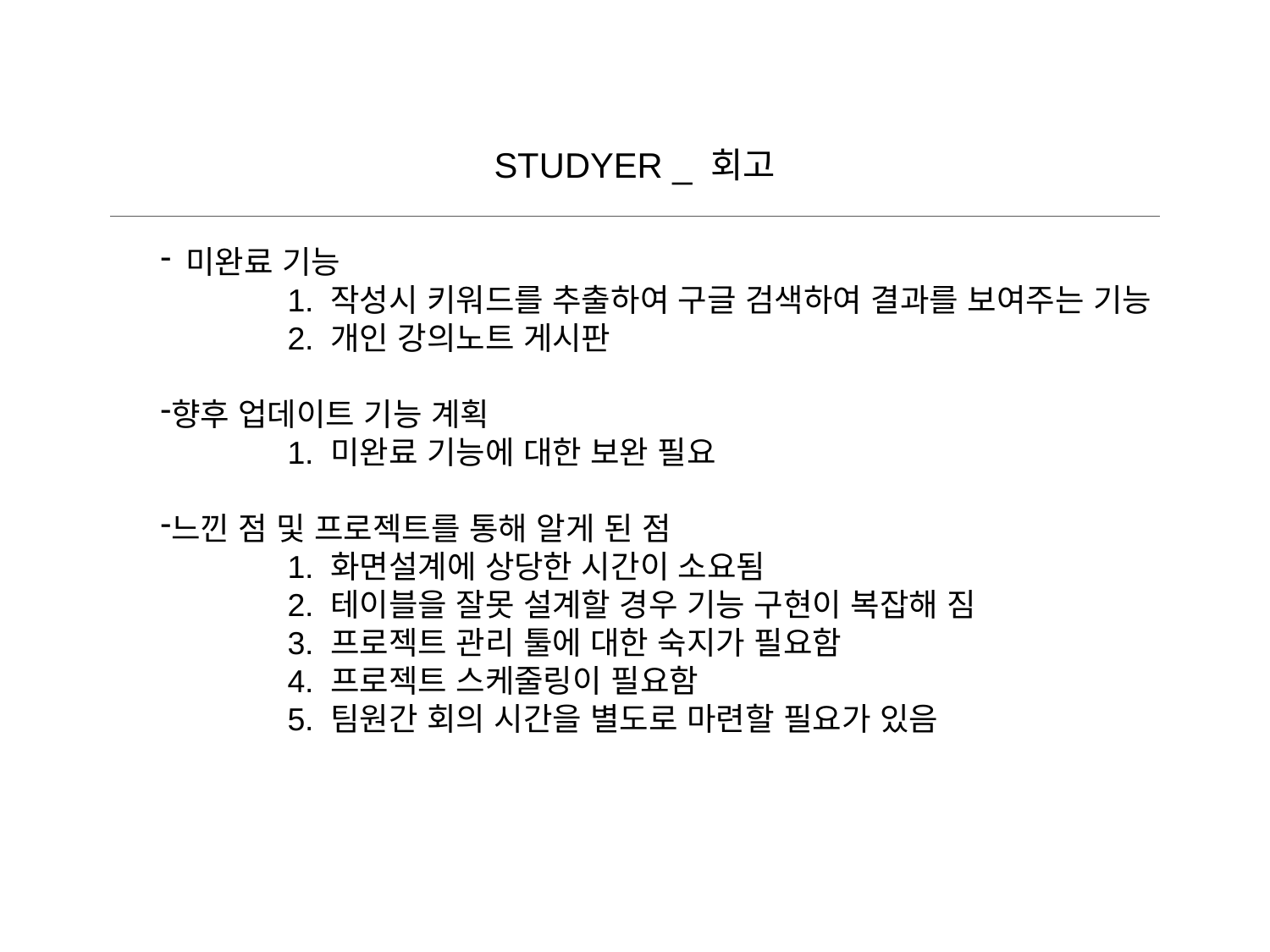

STUDYER _ 회고
 미완료 기능
	1. 작성시 키워드를 추출하여 구글 검색하여 결과를 보여주는 기능
	2. 개인 강의노트 게시판

향후 업데이트 기능 계획
	1. 미완료 기능에 대한 보완 필요

느낀 점 및 프로젝트를 통해 알게 된 점
	1. 화면설계에 상당한 시간이 소요됨
	2. 테이블을 잘못 설계할 경우 기능 구현이 복잡해 짐
	3. 프로젝트 관리 툴에 대한 숙지가 필요함
	4. 프로젝트 스케줄링이 필요함
	5. 팀원간 회의 시간을 별도로 마련할 필요가 있음